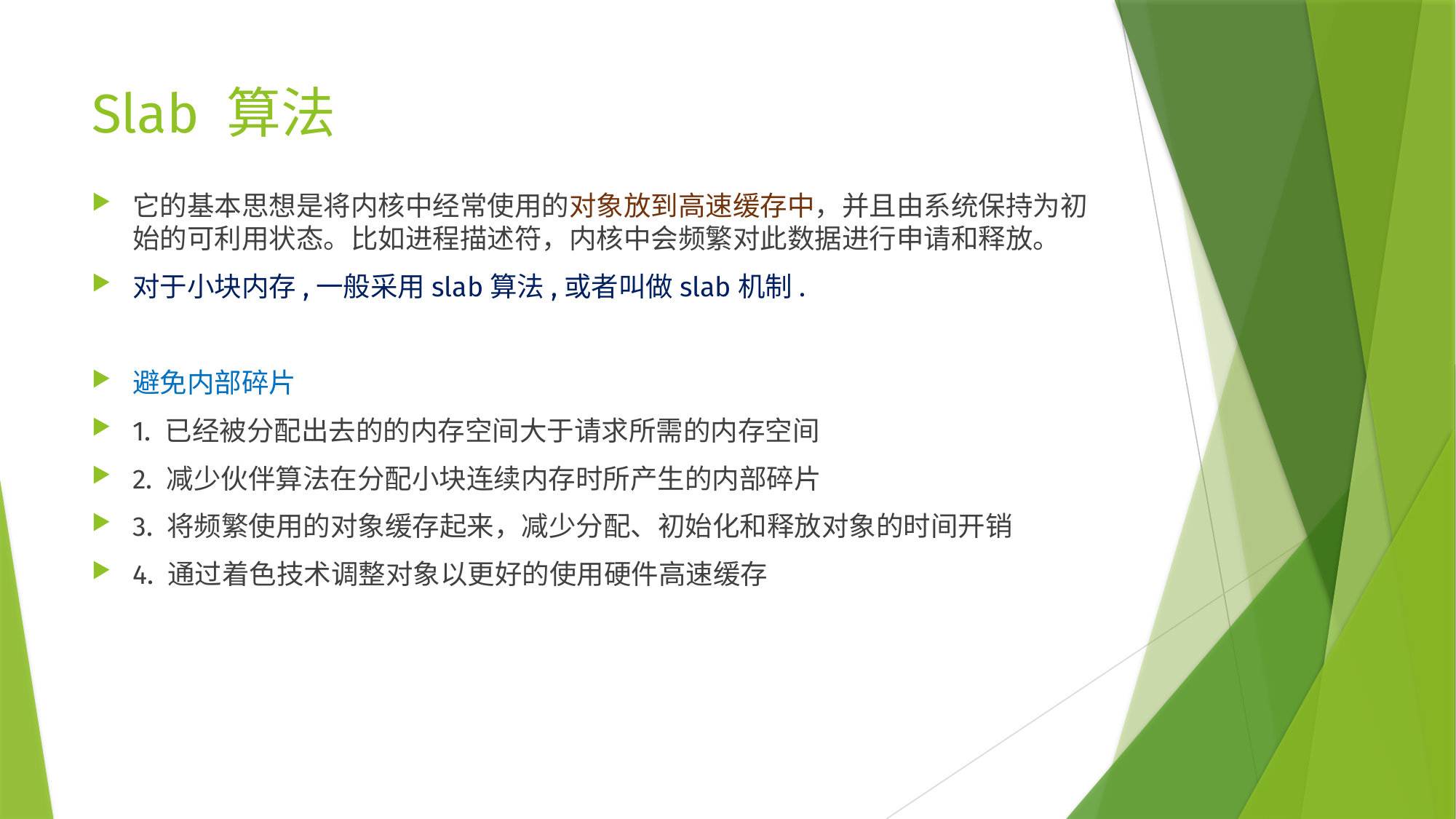

# Slab 算法
它的基本思想是将内核中经常使用的对象放到高速缓存中，并且由系统保持为初始的可利用状态。比如进程描述符，内核中会频繁对此数据进行申请和释放。
对于小块内存,一般采用slab算法,或者叫做slab机制.

避免内部碎片
1. 已经被分配出去的的内存空间大于请求所需的内存空间
2. 减少伙伴算法在分配小块连续内存时所产生的内部碎片
3. 将频繁使用的对象缓存起来，减少分配、初始化和释放对象的时间开销
4. 通过着色技术调整对象以更好的使用硬件高速缓存